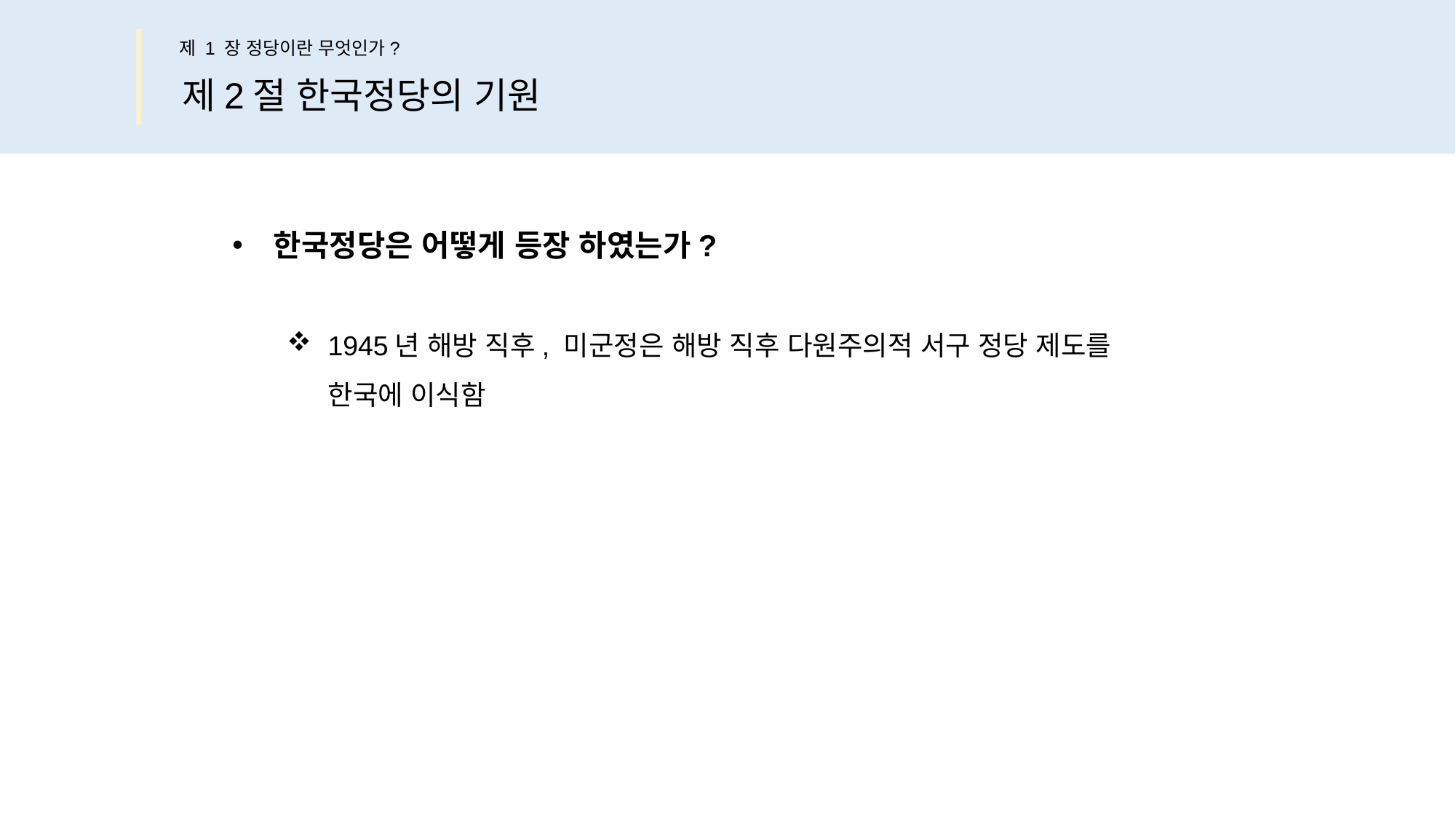

제 1 장 정당이란 무엇인가?
제2절 한국정당의 기원
한국정당은 어떻게 등장 하였는가?

1945년 해방 직후, 미군정은 해방 직후 다원주의적 서구 정당 제도를
한국에 이식함